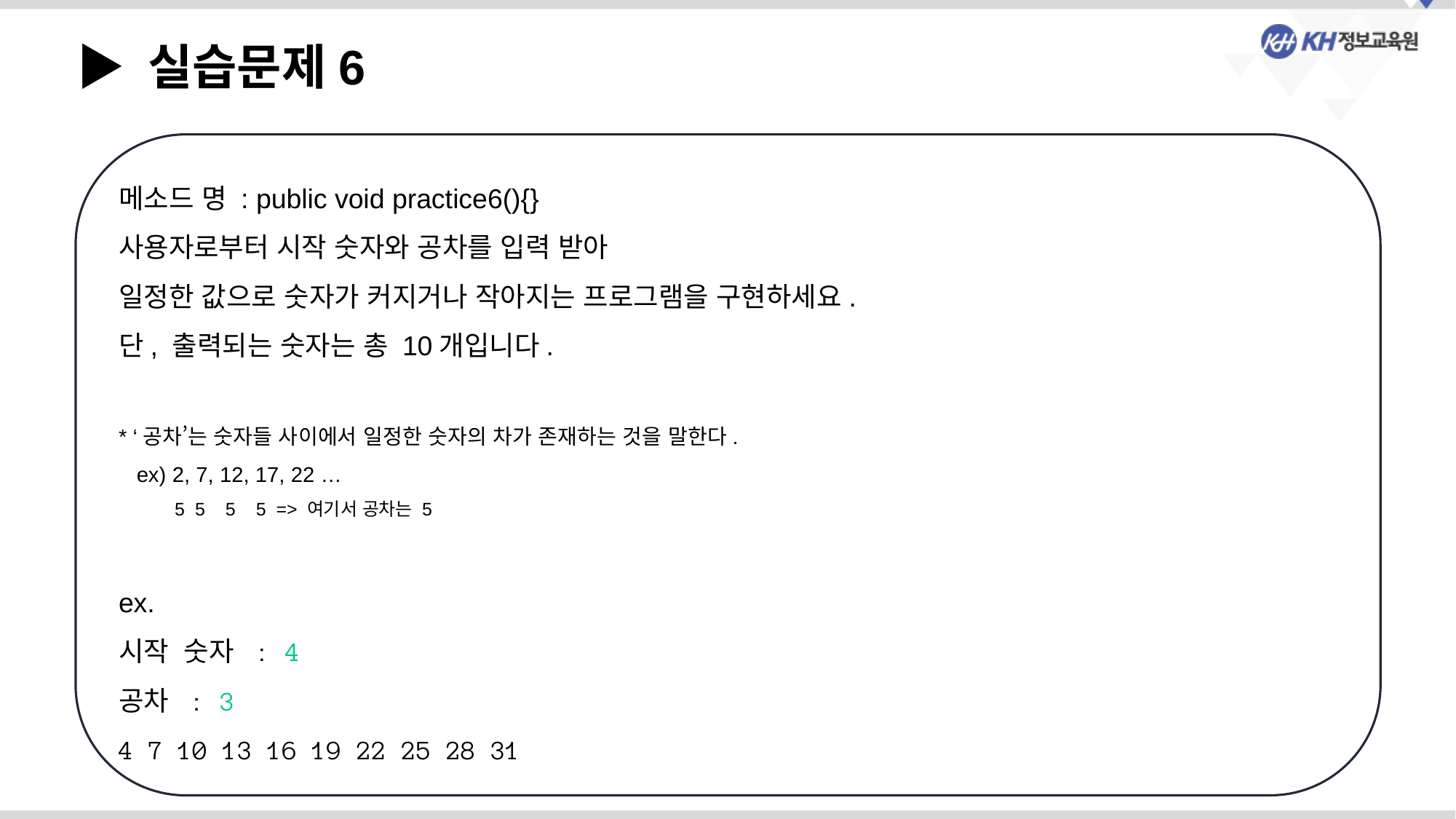

▶ 실습문제6
메소드 명 : public void practice6(){}
사용자로부터 시작 숫자와 공차를 입력 받아
일정한 값으로 숫자가 커지거나 작아지는 프로그램을 구현하세요.
단, 출력되는 숫자는 총 10개입니다.

* ‘공차’는 숫자들 사이에서 일정한 숫자의 차가 존재하는 것을 말한다.
   ex) 2, 7, 12, 17, 22 …
           5  5    5    5  => 여기서 공차는 5

ex.
시작 숫자 : 4
공차 : 3
4 7 10 13 16 19 22 25 28 31